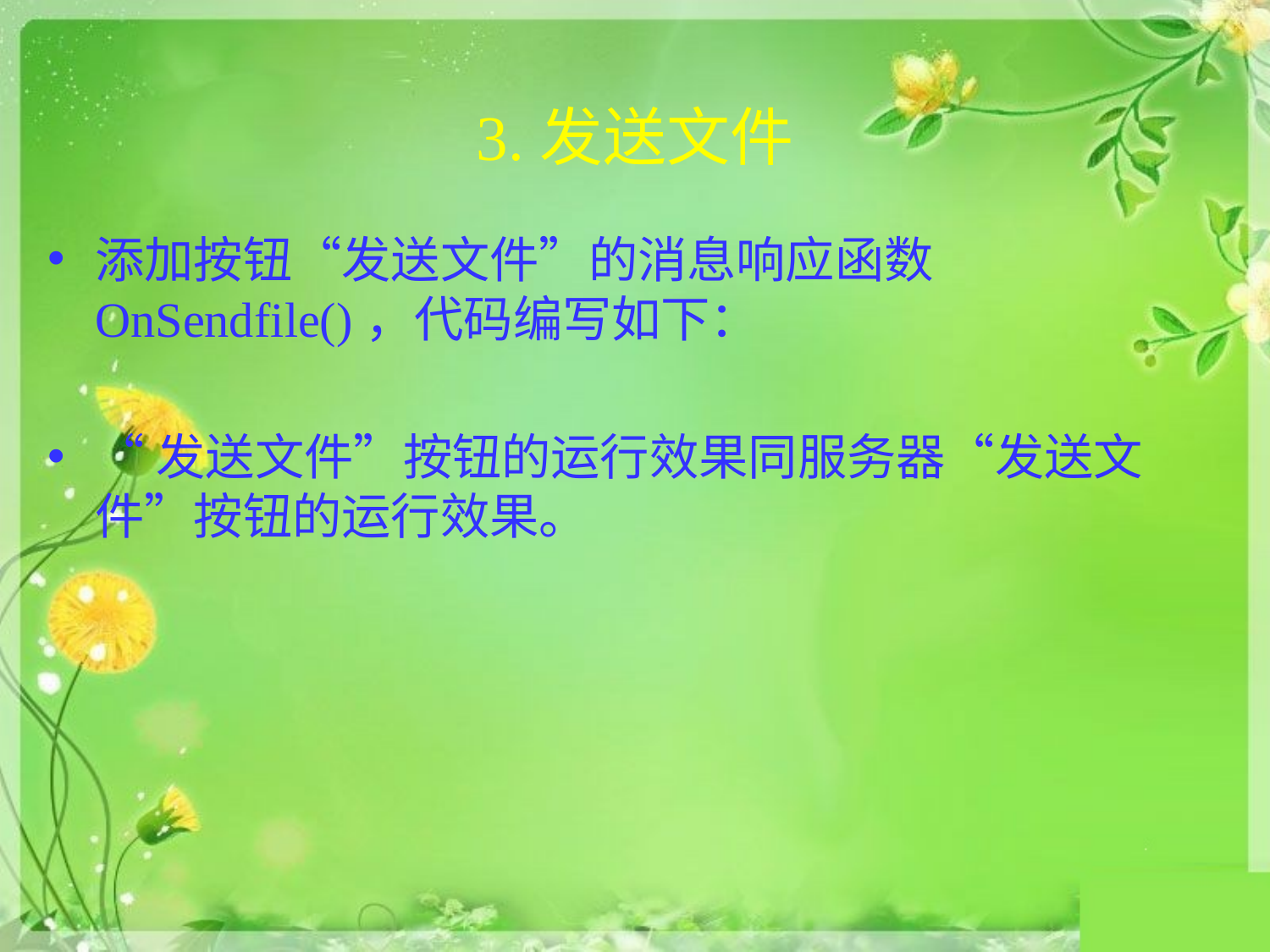

# 3.发送文件
添加按钮“发送文件”的消息响应函数OnSendfile()，代码编写如下：

“发送文件”按钮的运行效果同服务器“发送文件”按钮的运行效果。